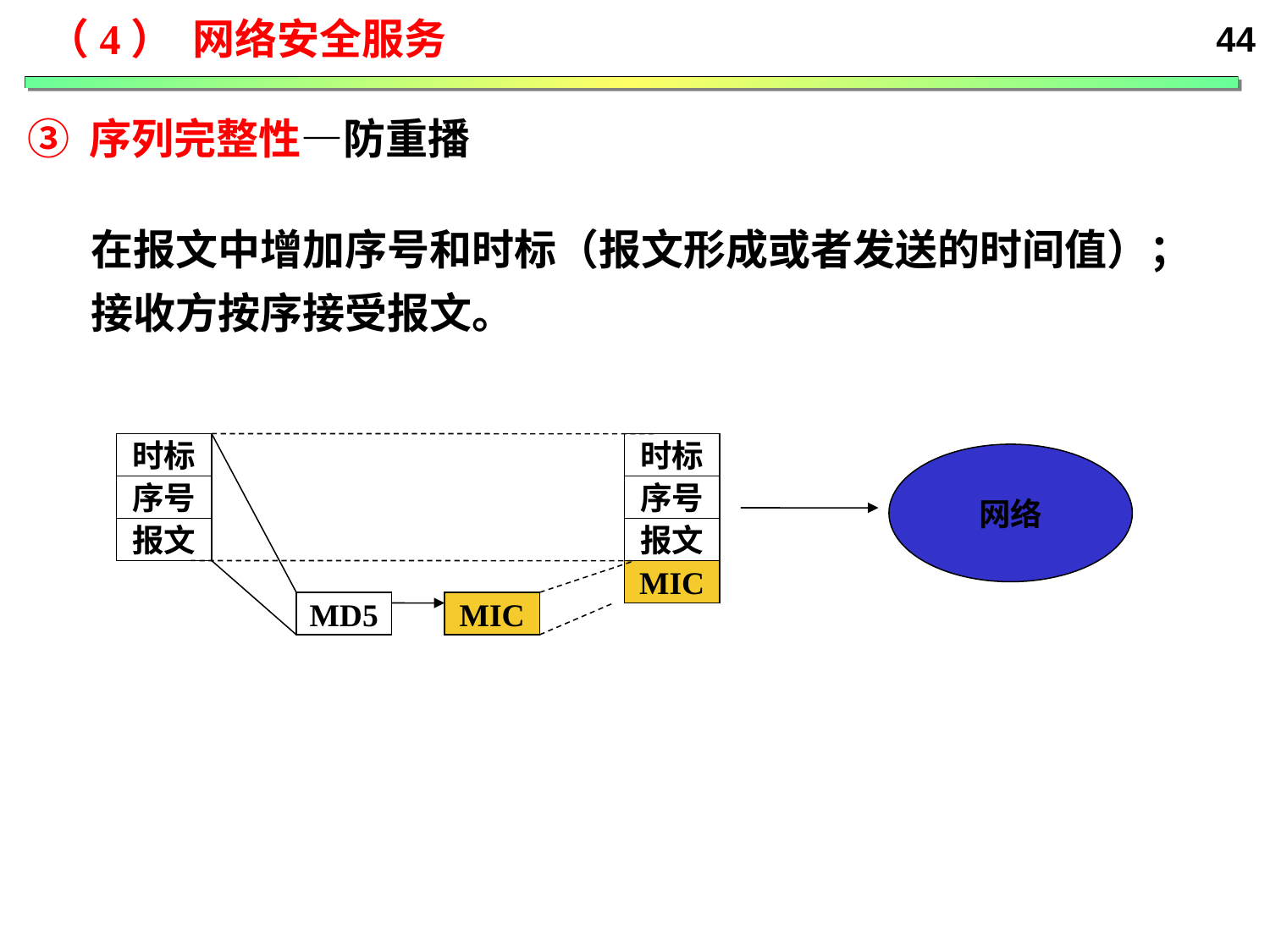

（4）  网络安全服务
44

③ 序列完整性—防重播
    在报文中增加序号和时标（报文形成或者发送的时间值）；
    接收方按序接受报文。
时标

时标
网络
序号
序号

报文
报文

MIC
MD5
MIC